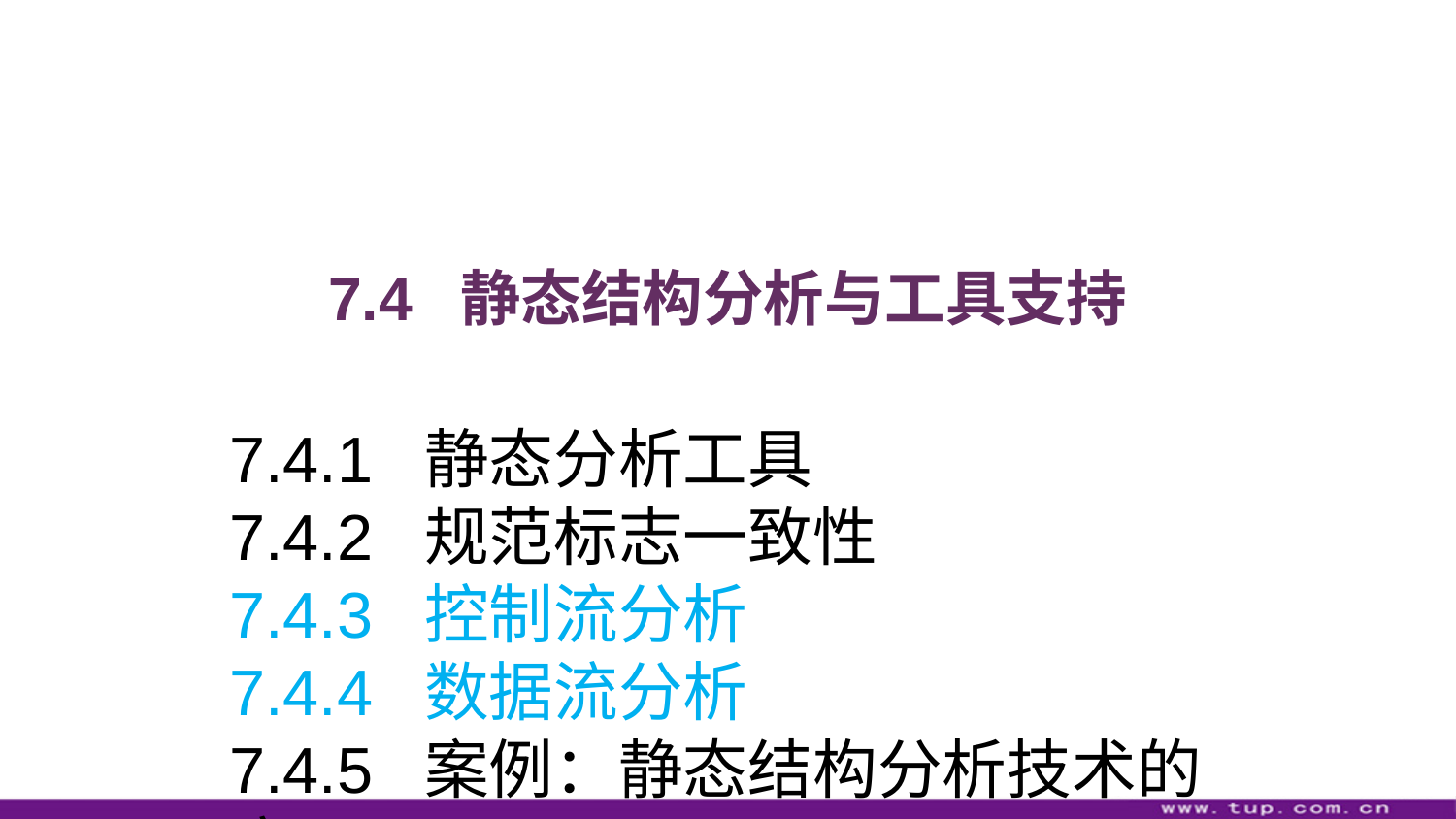

# 7.4  静态结构分析与工具支持
7.4.1  静态分析工具
7.4.2  规范标志一致性
7.4.3  控制流分析
7.4.4  数据流分析
7.4.5  案例：静态结构分析技术的应用